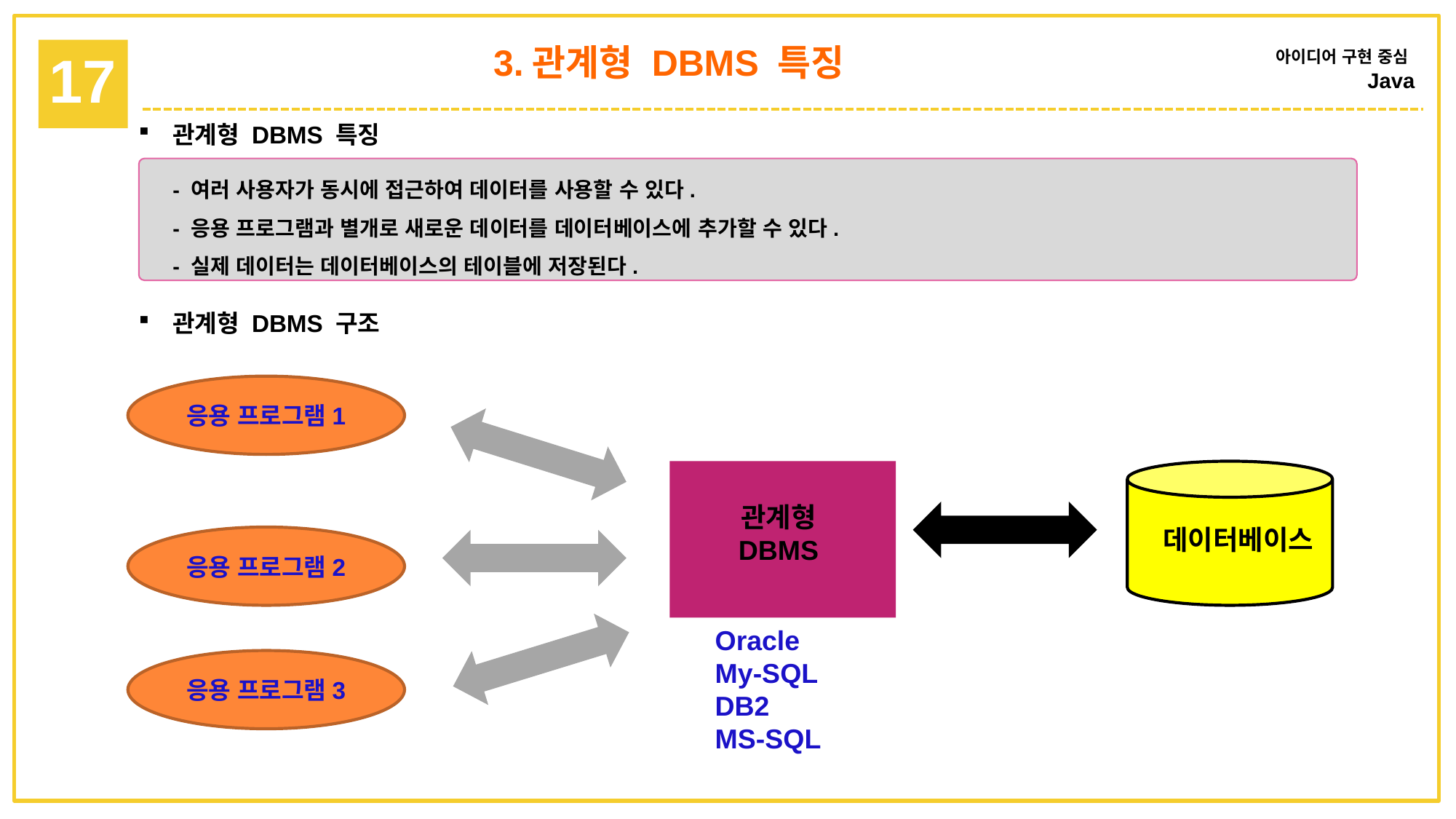

3.관계형 DBMS 특징
아이디어 구현 중심
Java
17

관계형 DBMS 특징

 - 여러 사용자가 동시에 접근하여 데이터를 사용할 수 있다.
 - 응용 프로그램과 별개로 새로운 데이터를 데이터베이스에 추가할 수 있다.
 - 실제 데이터는 데이터베이스의 테이블에 저장된다.
관계형 DBMS 구조
응용 프로그램1

관계형
DBMS

데이터베이스
응용 프로그램2

Oracle
My-SQL
DB2
MS-SQL

응용 프로그램3